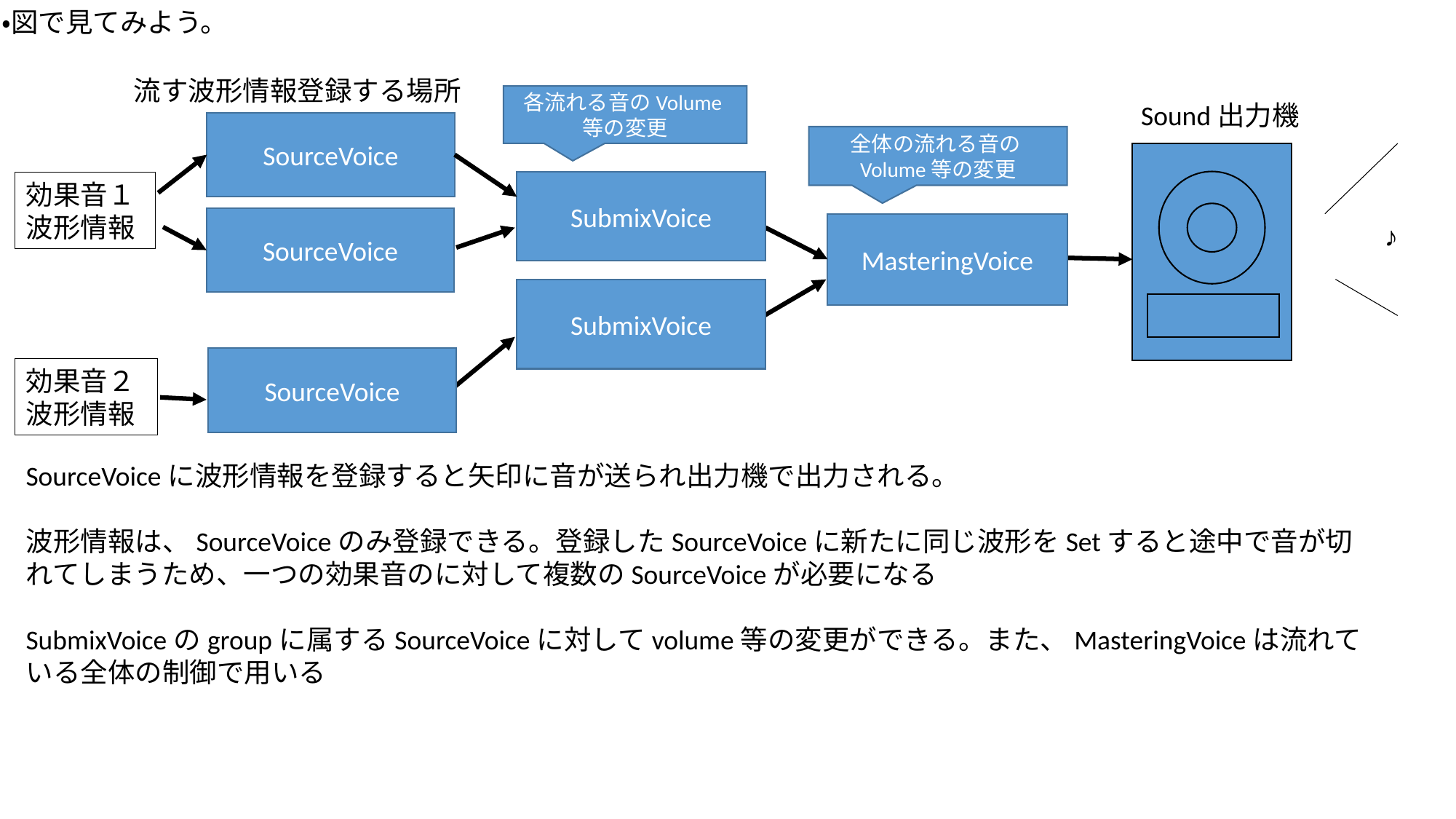

・図で見てみよう。
流す波形情報登録する場所
各流れる音のVolume等の変更
Sound出力機
SourceVoice
全体の流れる音のVolume等の変更

SubmixVoice
効果音１
波形情報
SourceVoice
MasteringVoice
♪
SubmixVoice
SourceVoice
効果音２
波形情報
SourceVoiceに波形情報を登録すると矢印に音が送られ出力機で出力される。

波形情報は、SourceVoiceのみ登録できる。登録したSourceVoiceに新たに同じ波形をSetすると途中で音が切れてしまうため、一つの効果音のに対して複数のSourceVoiceが必要になる

SubmixVoiceのgroupに属するSourceVoiceに対してvolume等の変更ができる。また、MasteringVoiceは流れている全体の制御で用いる